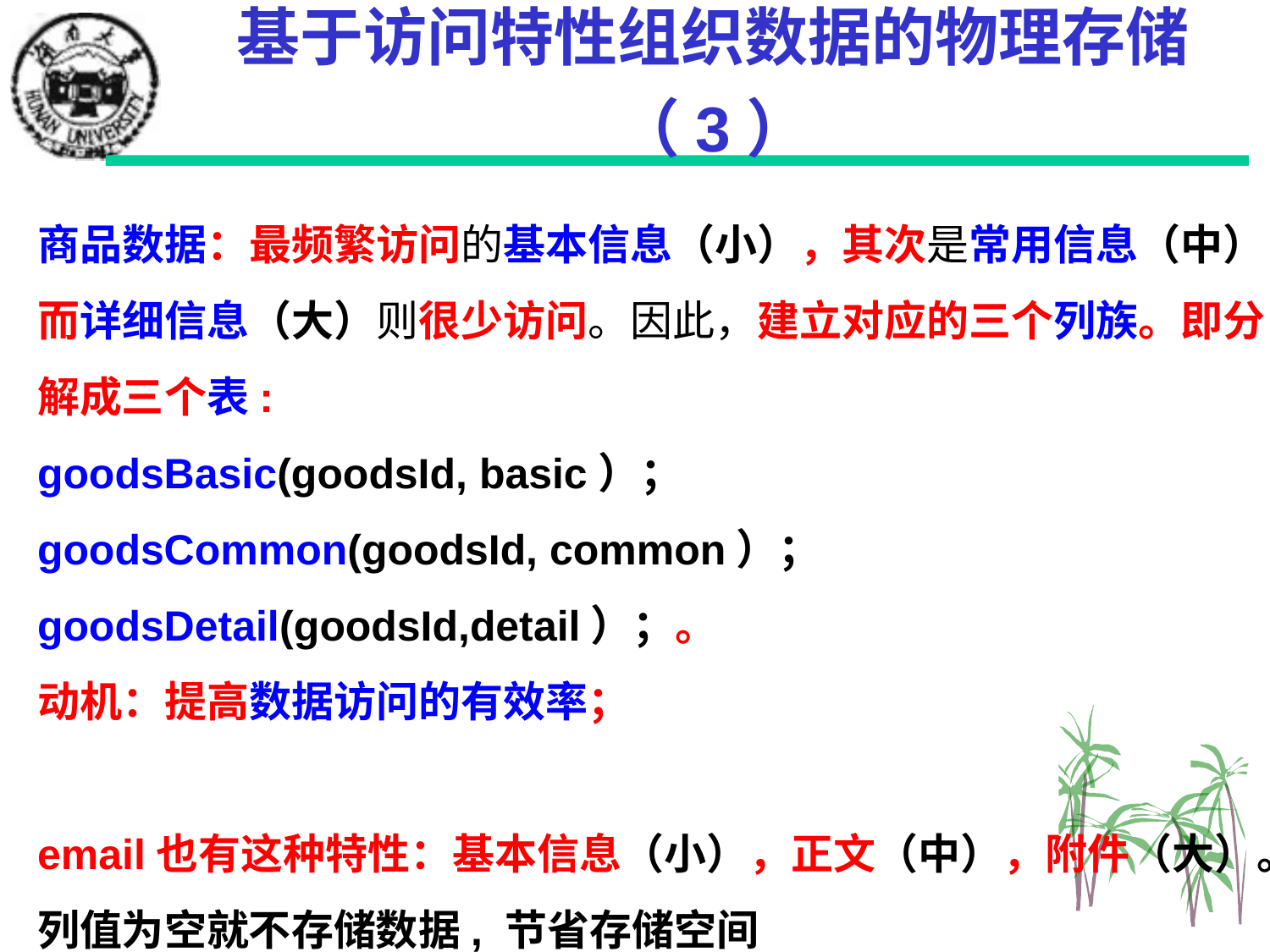

# 基于访问特性组织数据的物理存储（3）
商品数据：最频繁访问的基本信息（小），其次是常用信息（中），而详细信息（大）则很少访问。因此，建立对应的三个列族。即分解成三个表:
goodsBasic(goodsId, basic）；
goodsCommon(goodsId, common）；goodsDetail(goodsId,detail）；。
动机：提高数据访问的有效率；

email也有这种特性：基本信息（小），正文（中），附件（大）。
列值为空就不存储数据, 节省存储空间